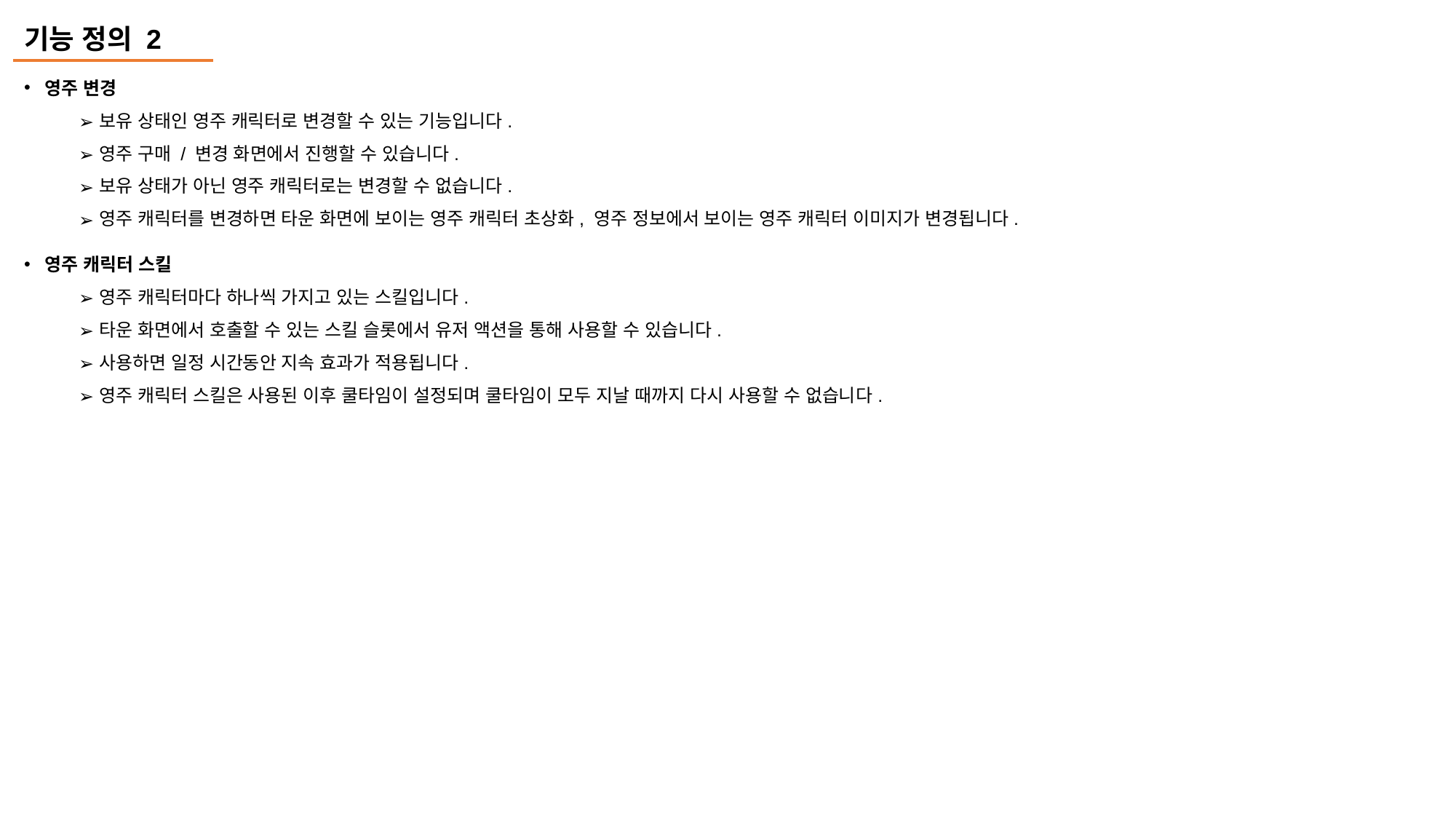

기능 정의 2
영주 변경
보유 상태인 영주 캐릭터로 변경할 수 있는 기능입니다.
영주 구매 / 변경 화면에서 진행할 수 있습니다.
보유 상태가 아닌 영주 캐릭터로는 변경할 수 없습니다.
영주 캐릭터를 변경하면 타운 화면에 보이는 영주 캐릭터 초상화, 영주 정보에서 보이는 영주 캐릭터 이미지가 변경됩니다.
영주 캐릭터 스킬
영주 캐릭터마다 하나씩 가지고 있는 스킬입니다.
타운 화면에서 호출할 수 있는 스킬 슬롯에서 유저 액션을 통해 사용할 수 있습니다.
사용하면 일정 시간동안 지속 효과가 적용됩니다.
영주 캐릭터 스킬은 사용된 이후 쿨타임이 설정되며 쿨타임이 모두 지날 때까지 다시 사용할 수 없습니다.